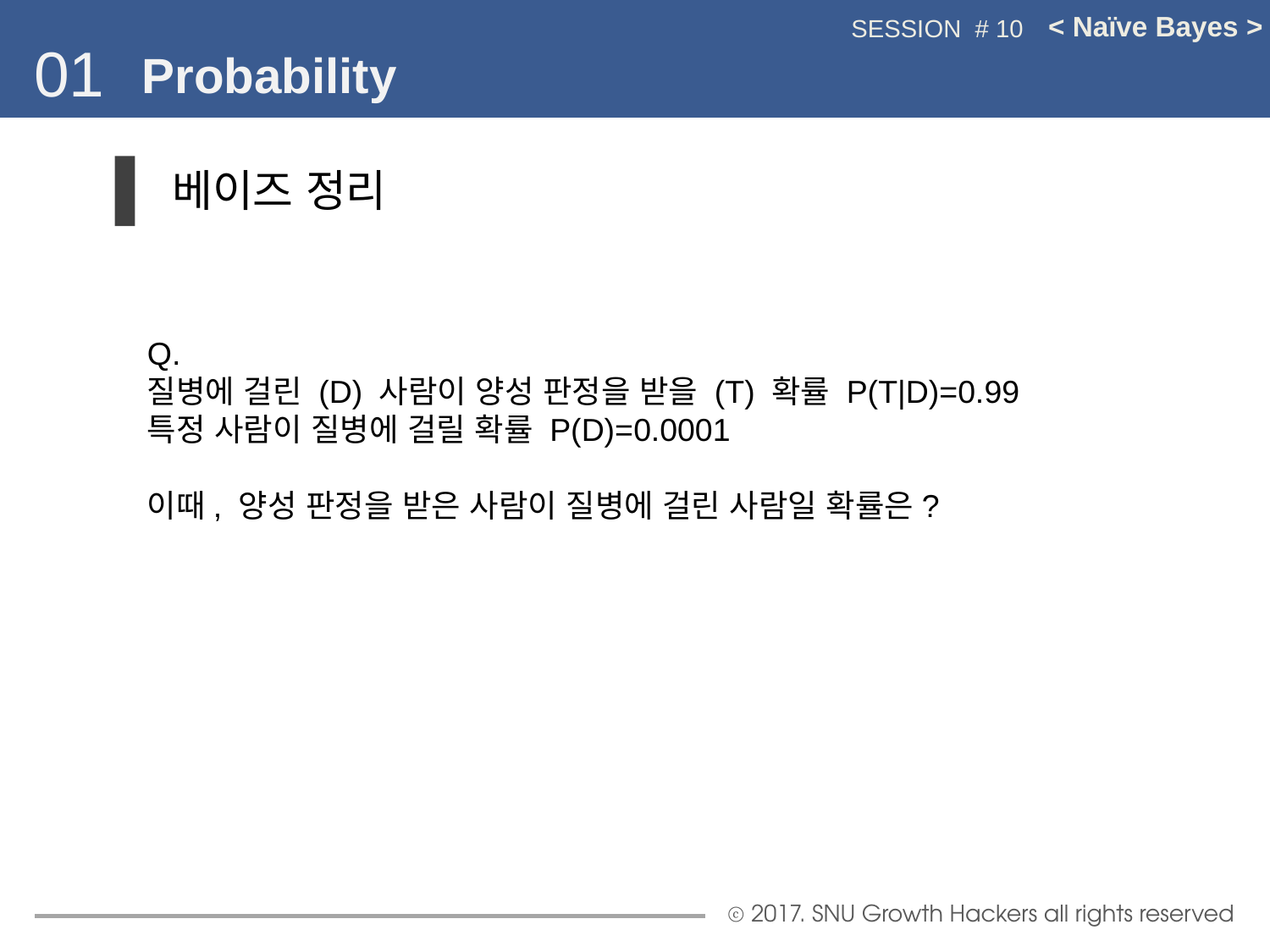

< Naïve Bayes >
SESSION  # 10
01
Probability
베이즈 정리

Q.
질병에 걸린 (D) 사람이 양성 판정을 받을 (T) 확률 P(T|D)=0.99
특정 사람이 질병에 걸릴 확률 P(D)=0.0001

이때, 양성 판정을 받은 사람이 질병에 걸린 사람일 확률은?

ⓒ 2017. SNU Growth Hackers all rights reserved